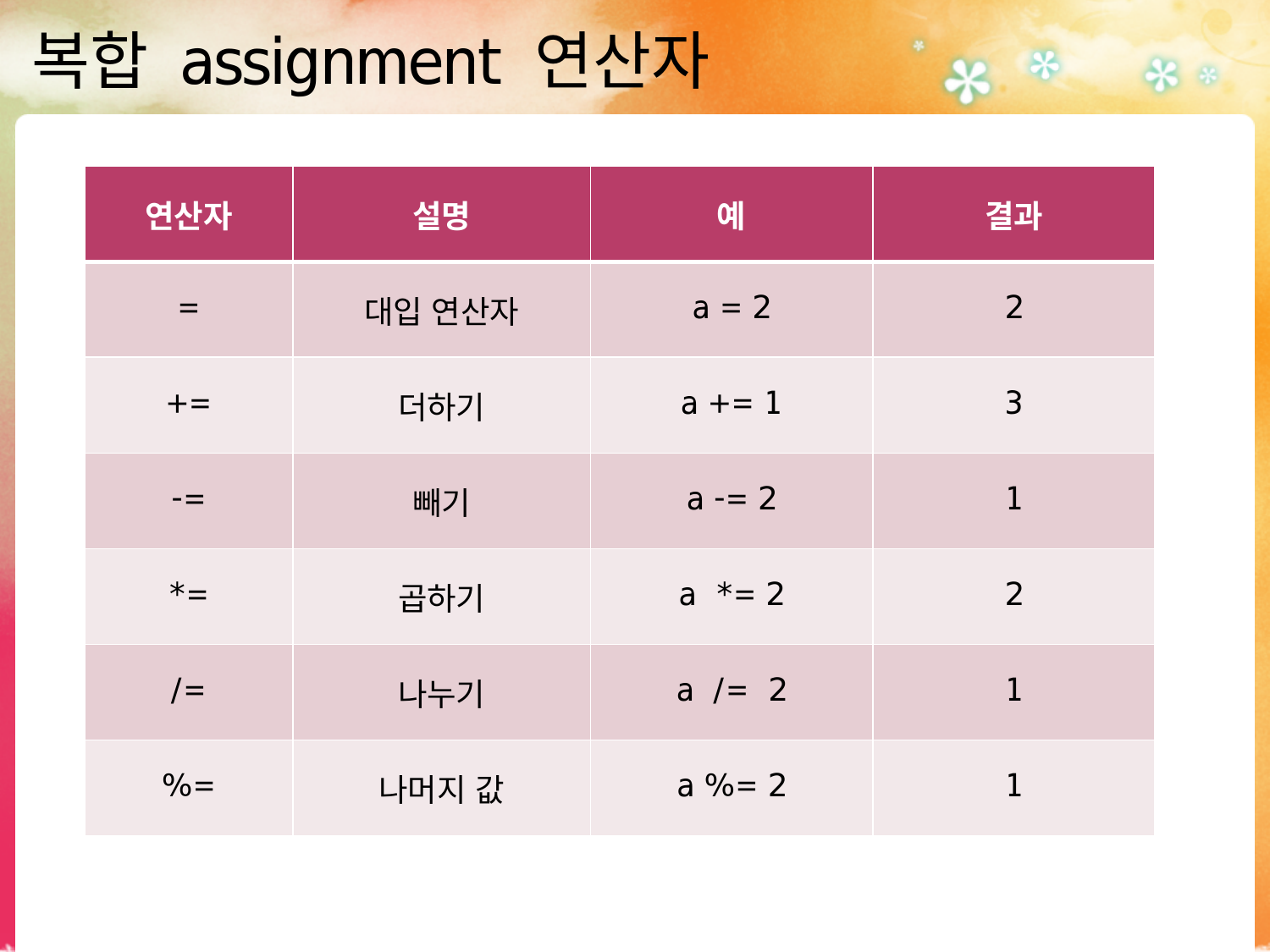

# 복합 assignment 연산자
| 연산자 | 설명 | 예 | 결과 |
| --- | --- | --- | --- |
| = | 대입 연산자 | a = 2 | 2 |
| += | 더하기 | a += 1 | 3 |
| -= | 빼기 | a -= 2 | 1 |
| \*= | 곱하기 | a \*= 2 | 2 |
| /= | 나누기 | a /= 2 | 1 |
| %= | 나머지 값 | a %= 2 | 1 |